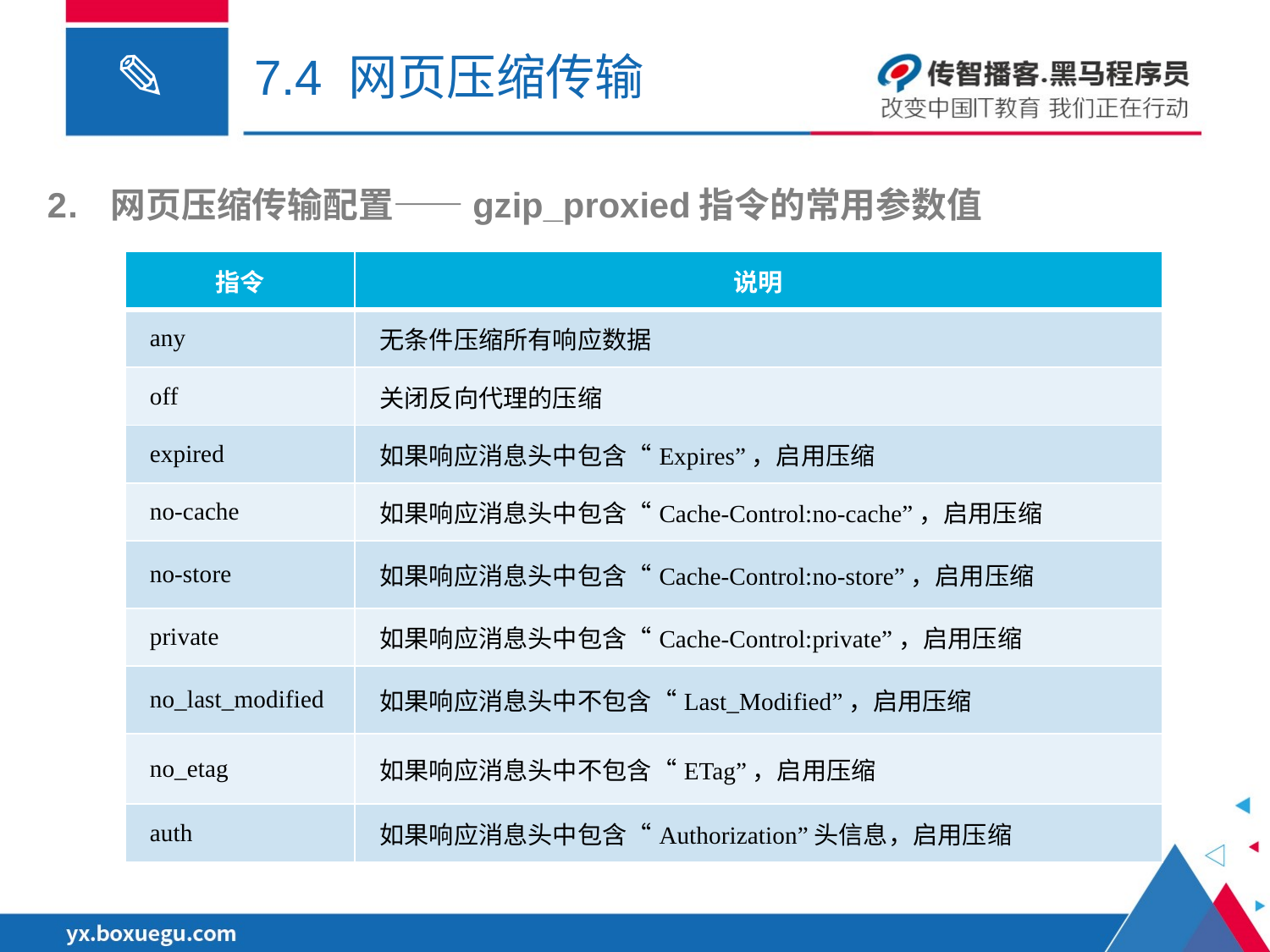

# 7.4 网页压缩传输
网页压缩传输配置——gzip_proxied指令的常用参数值
| 指令 | 说明 |
| --- | --- |
| any | 无条件压缩所有响应数据 |
| off | 关闭反向代理的压缩 |
| expired | 如果响应消息头中包含“Expires”，启用压缩 |
| no-cache | 如果响应消息头中包含“Cache-Control:no-cache”，启用压缩 |
| no-store | 如果响应消息头中包含“Cache-Control:no-store”，启用压缩 |
| private | 如果响应消息头中包含“Cache-Control:private”，启用压缩 |
| no\_last\_modified | 如果响应消息头中不包含“Last\_Modified”，启用压缩 |
| no\_etag | 如果响应消息头中不包含“ETag”，启用压缩 |
| auth | 如果响应消息头中包含“Authorization”头信息，启用压缩 |